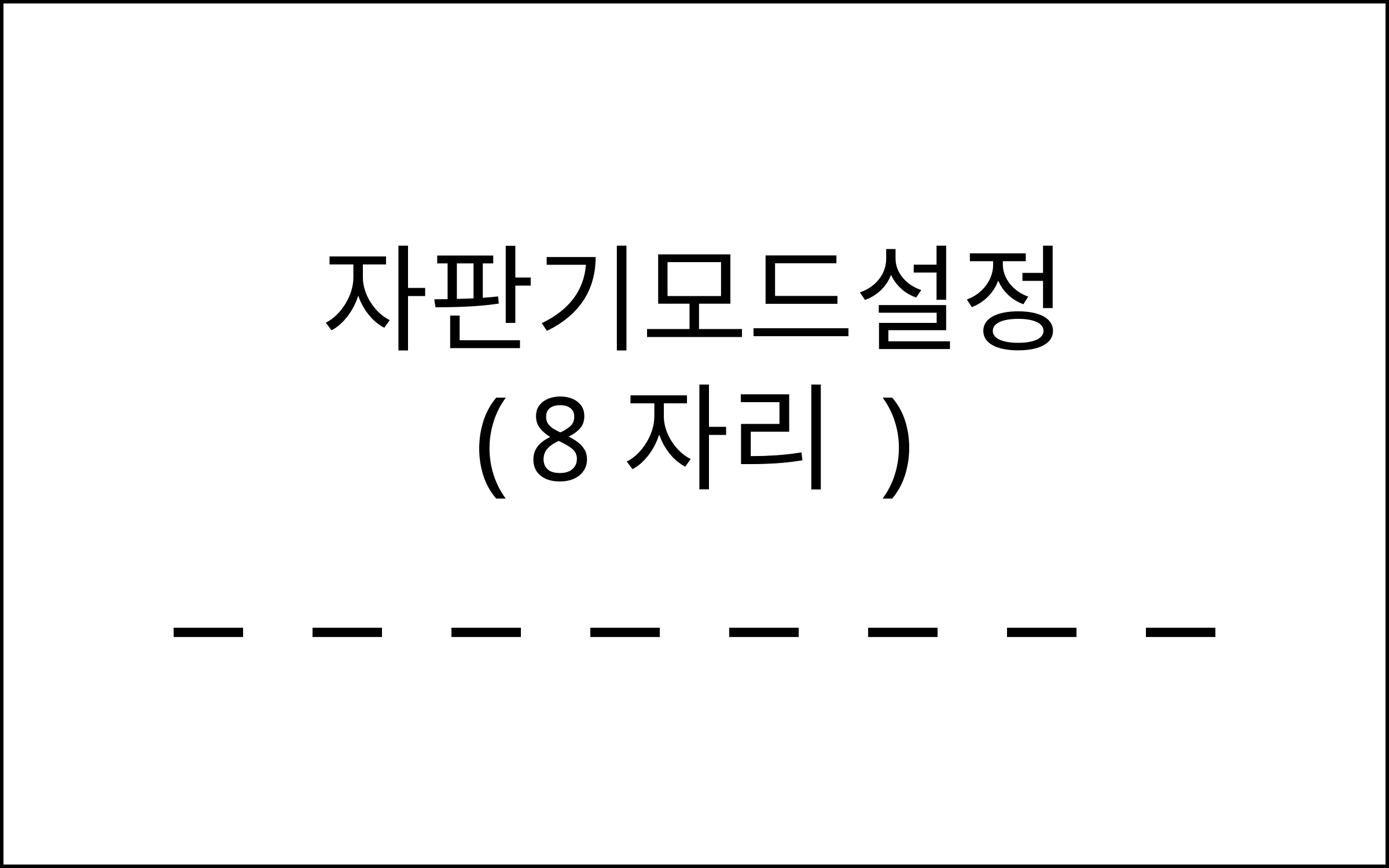

자판기모드설정
(8자리)
_ _ _ _ _ _ _ _